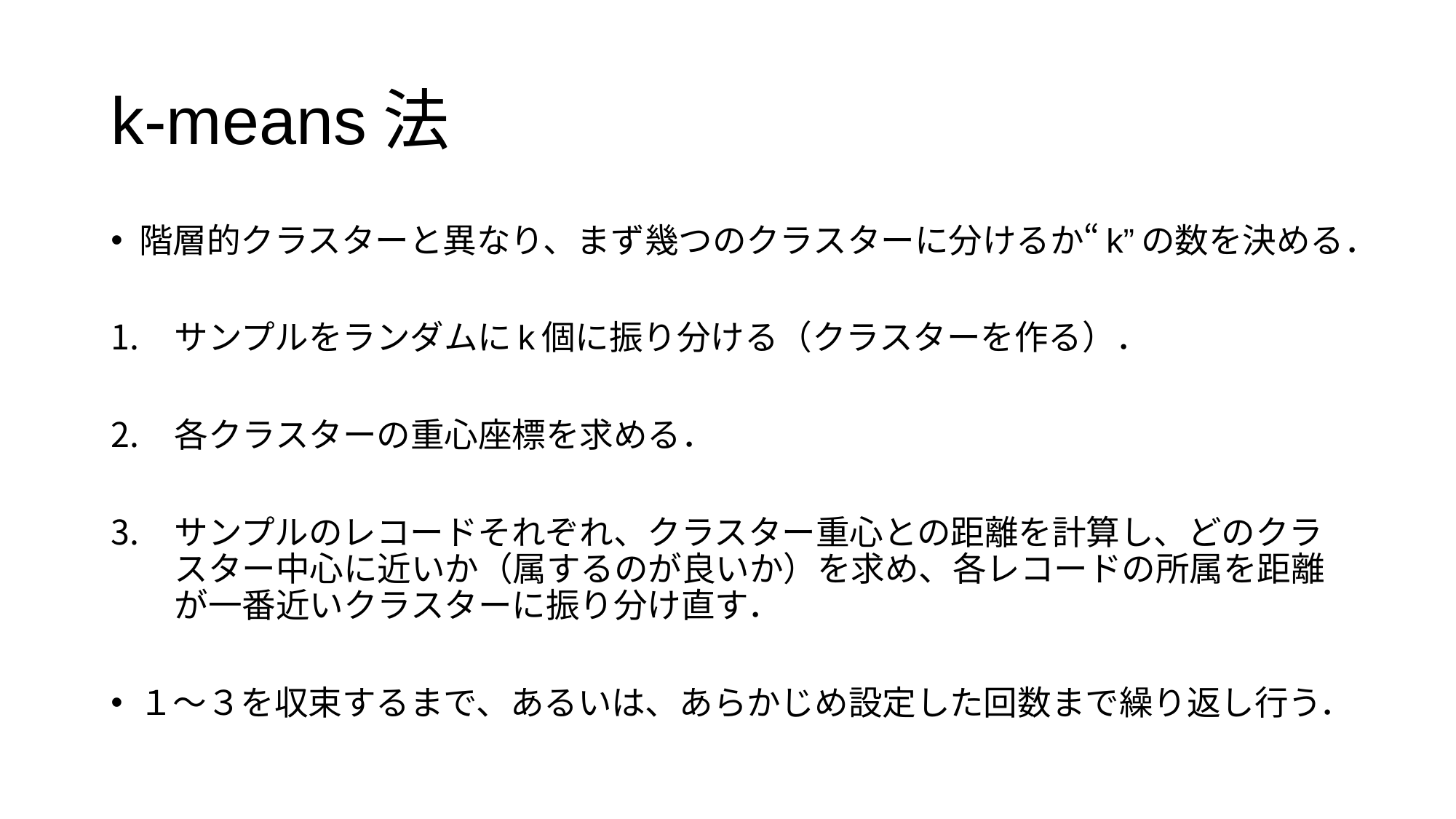

# k-means法
階層的クラスターと異なり、まず幾つのクラスターに分けるか“k”の数を決める．

サンプルをランダムにk個に振り分ける（クラスターを作る）．

各クラスターの重心座標を求める．

サンプルのレコードそれぞれ、クラスター重心との距離を計算し、どのクラスター中心に近いか（属するのが良いか）を求め、各レコードの所属を距離が一番近いクラスターに振り分け直す．

１〜３を収束するまで、あるいは、あらかじめ設定した回数まで繰り返し行う．